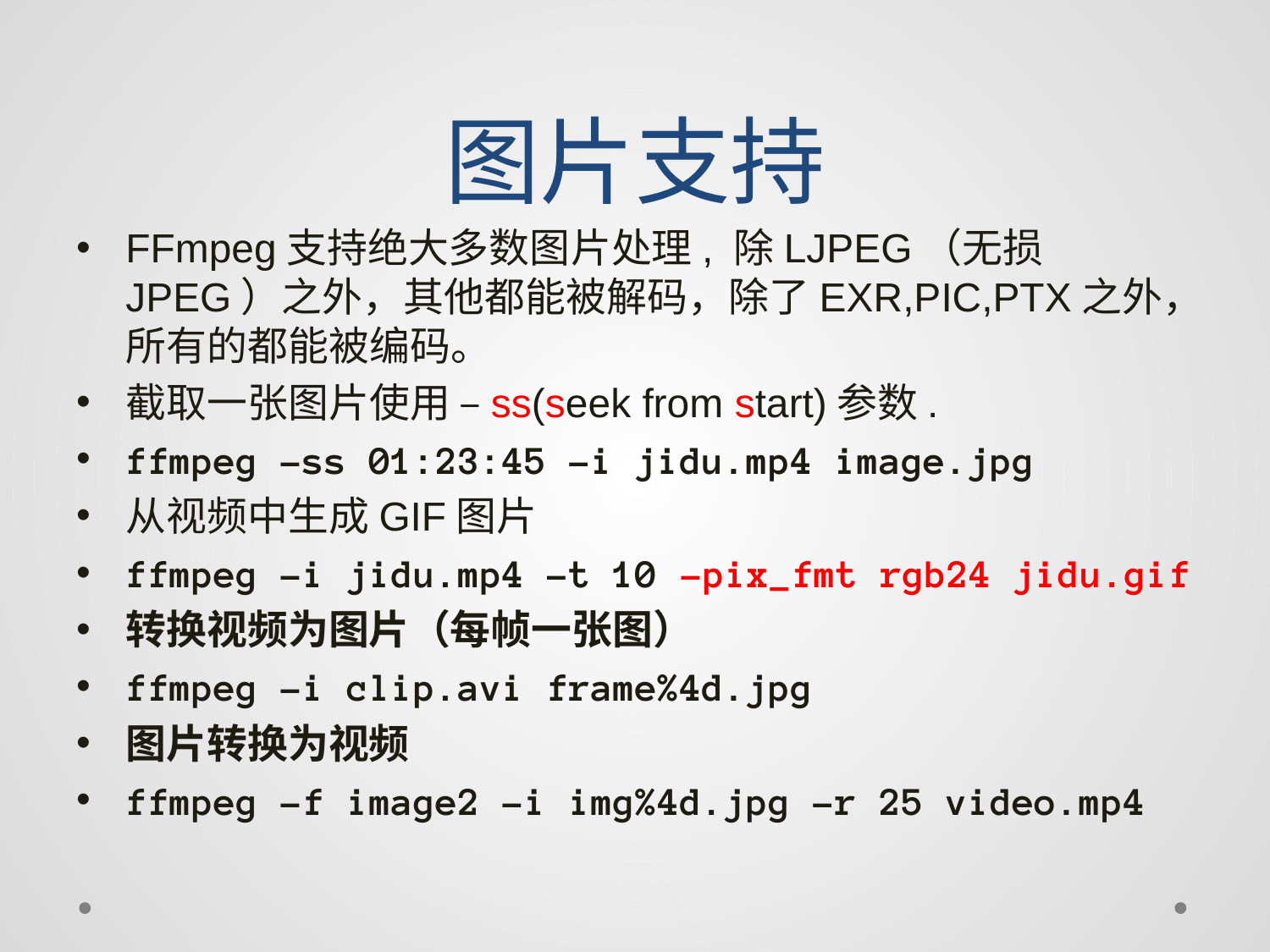

# 图片支持
FFmpeg支持绝大多数图片处理, 除LJPEG（无损JPEG）之外，其他都能被解码，除了EXR,PIC,PTX之外，所有的都能被编码。
截取一张图片使用 –ss(seek from start)参数.
ffmpeg -ss 01:23:45 -i jidu.mp4 image.jpg
从视频中生成GIF图片
ffmpeg -i jidu.mp4 -t 10 -pix_fmt rgb24 jidu.gif
转换视频为图片（每帧一张图）
ffmpeg -i clip.avi frame%4d.jpg
图片转换为视频
ffmpeg -f image2 -i img%4d.jpg -r 25 video.mp4